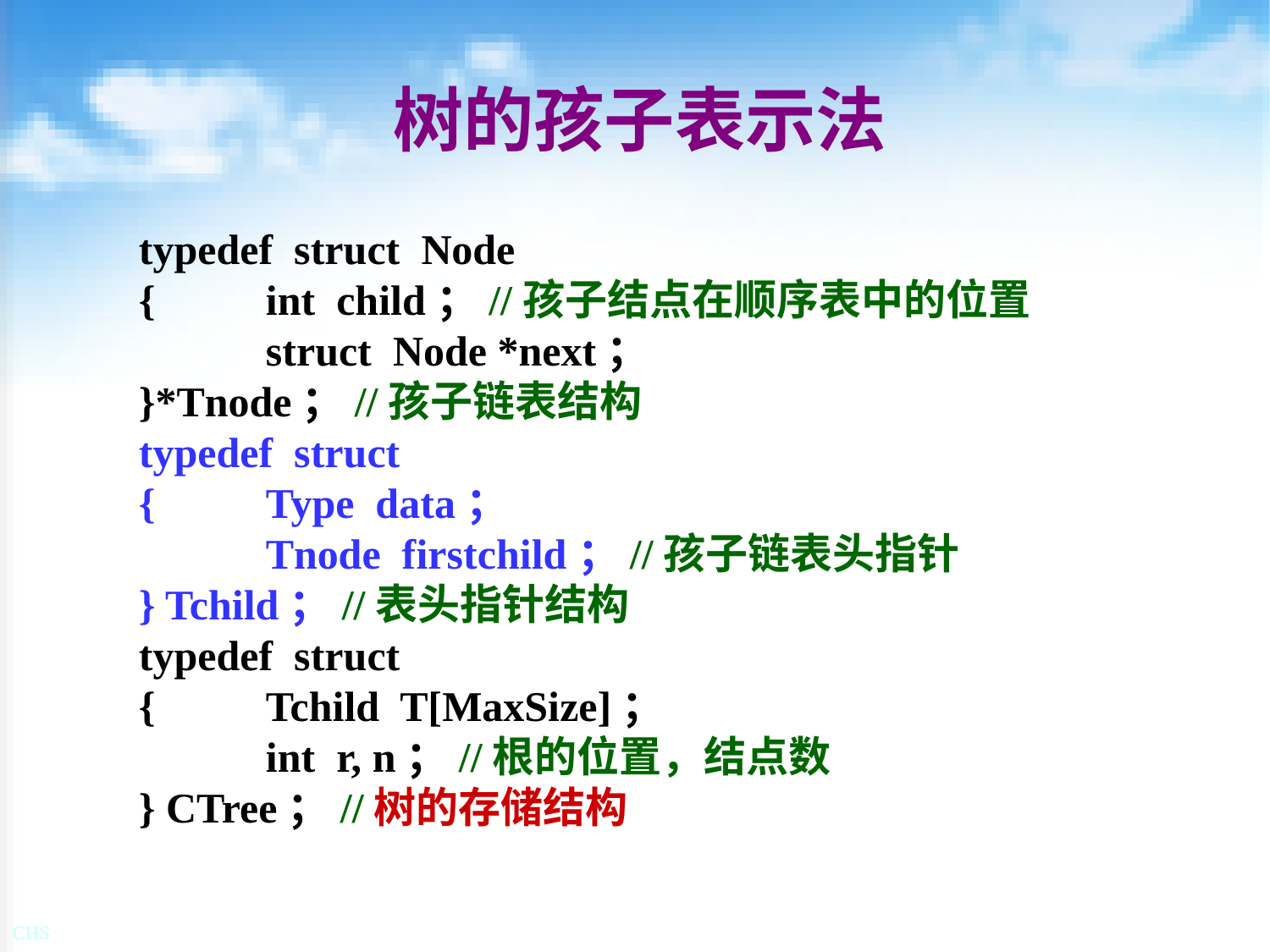

# 树的孩子表示法
typedef  struct  Node
{	int  child；//孩子结点在顺序表中的位置
	struct  Node *next；
}*Tnode；//孩子链表结构
typedef  struct
{	Type  data；
	Tnode  firstchild；//孩子链表头指针
} Tchild；//表头指针结构
typedef  struct
{	Tchild  T[MaxSize]；
	int  r, n；//根的位置，结点数
} CTree；//树的存储结构
139